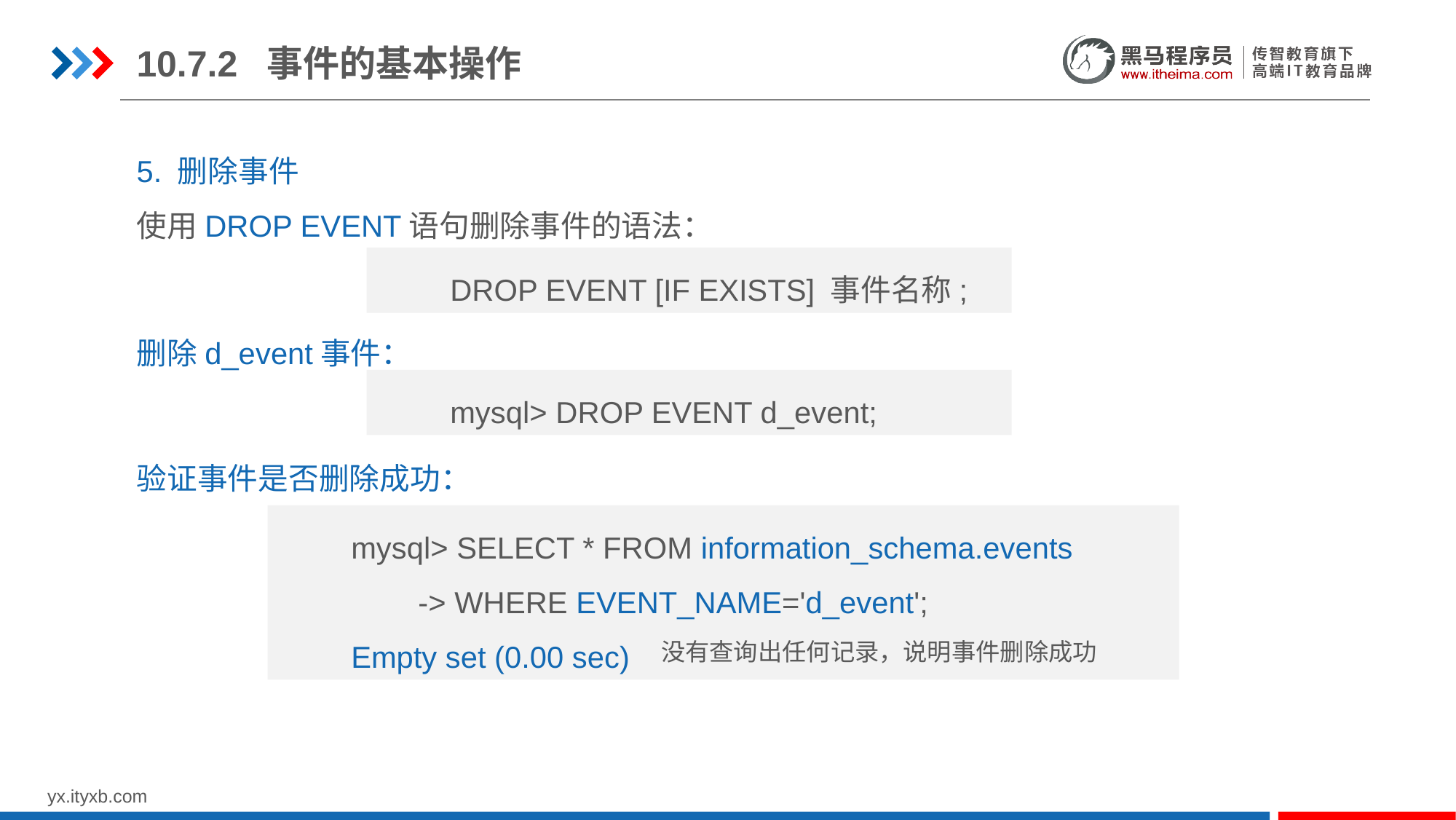

10.7.2  事件的基本操作
5. 删除事件
使用DROP EVENT语句删除事件的语法：
DROP EVENT [IF EXISTS] 事件名称;
删除d_event事件：
mysql> DROP EVENT d_event;
验证事件是否删除成功：
mysql> SELECT * FROM information_schema.events
        -> WHERE EVENT_NAME='d_event';
Empty set (0.00 sec)
没有查询出任何记录，说明事件删除成功